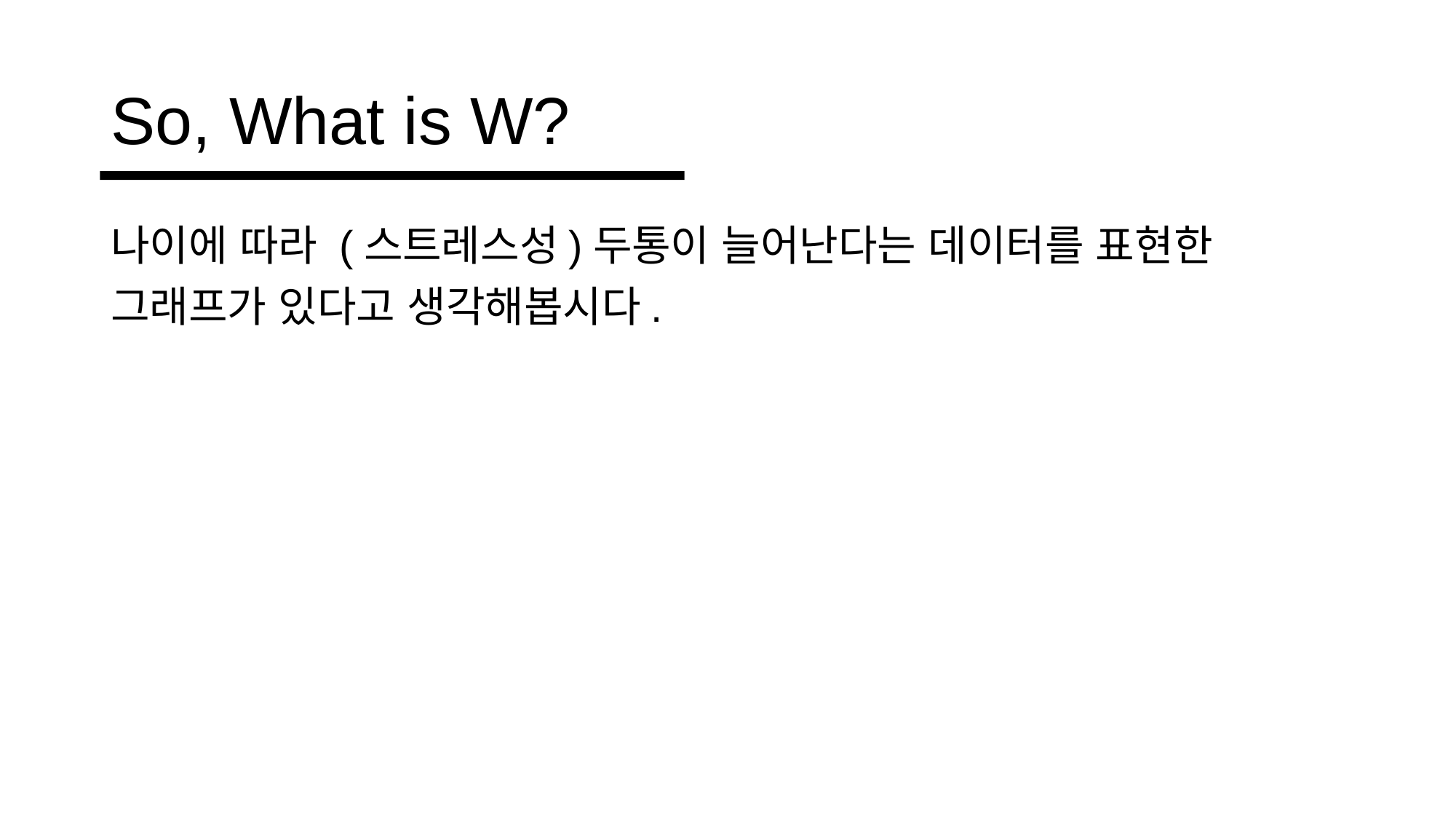

# So, What is W?
나이에 따라 (스트레스성)두통이 늘어난다는 데이터를 표현한
그래프가 있다고 생각해봅시다.